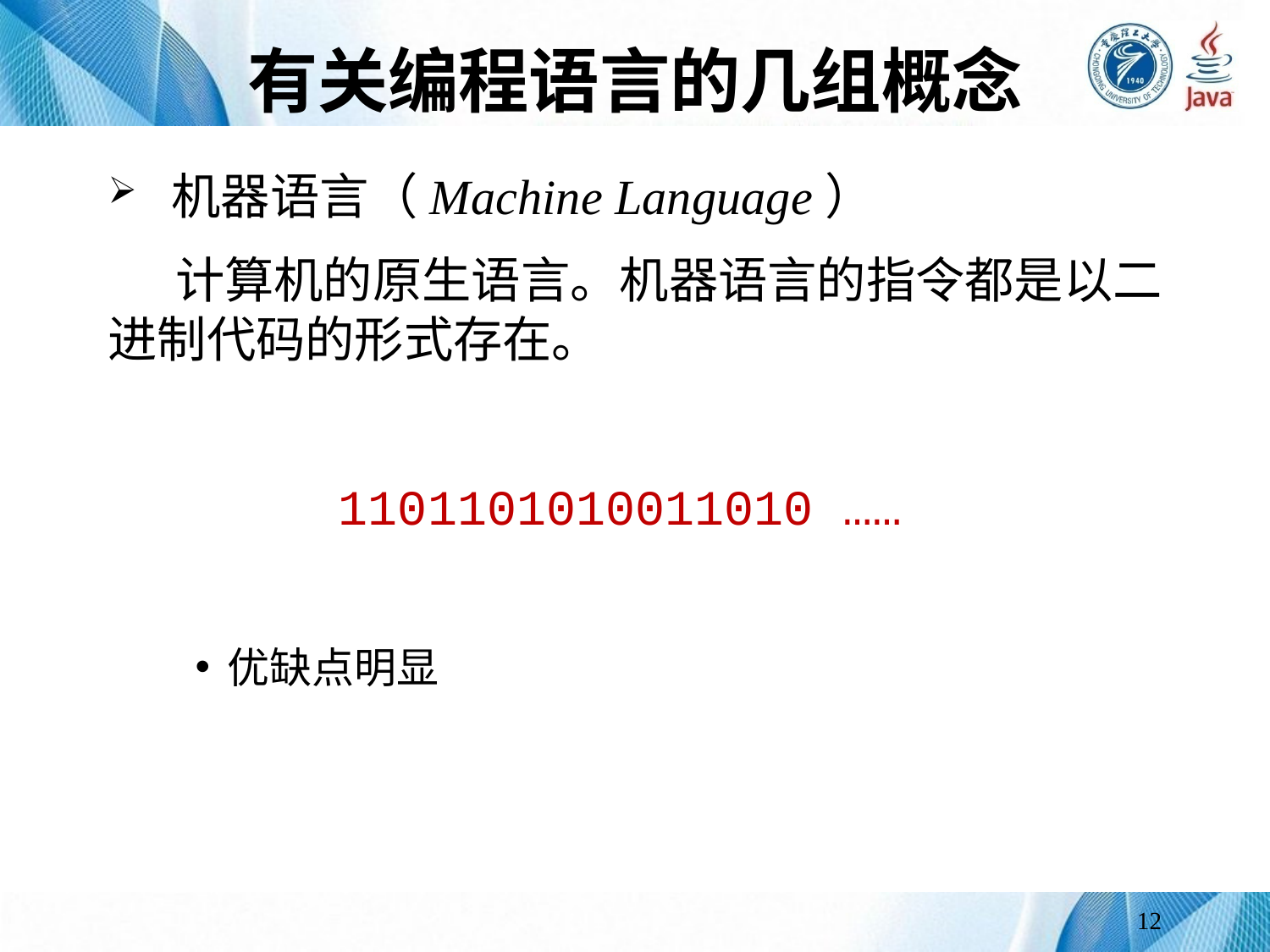

# 有关编程语言的几组概念
机器语言（Machine Language）
     计算机的原生语言。机器语言的指令都是以二进制代码的形式存在。

1101101010011010 ……

优缺点明显

12